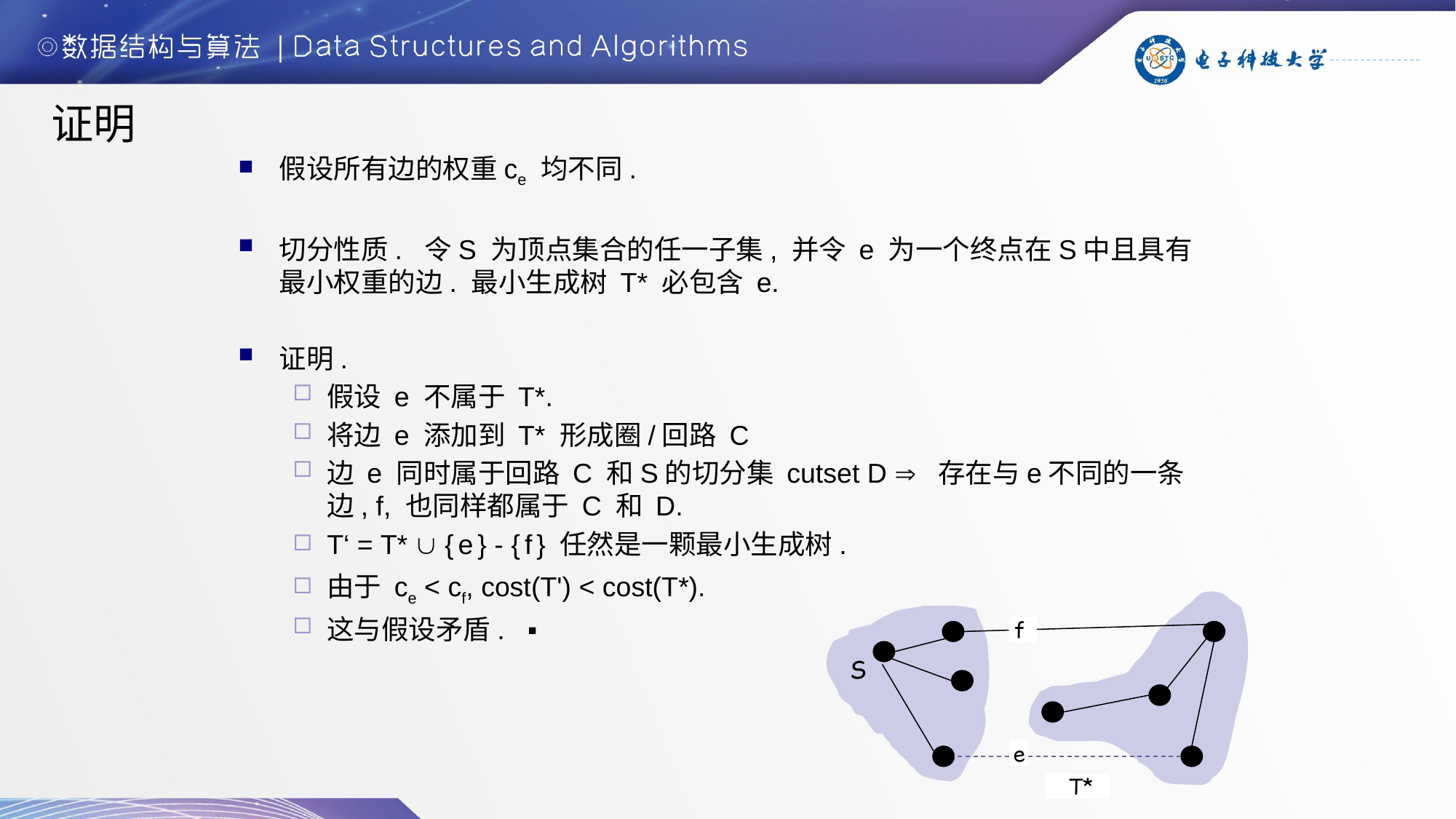

# 证明
假设所有边的权重ce 均不同.

切分性质.  令S 为顶点集合的任一子集, 并令 e 为一个终点在S中且具有最小权重的边. 最小生成树 T* 必包含 e.

证明.
假设 e 不属于 T*.
将边 e 添加到 T* 形成圈/回路 C
边 e 同时属于回路 C 和S的切分集 cutset D ⇒  存在与e不同的一条边, f, 也同样都属于 C 和 D.
T‘ = T* ∪ { e } - { f } 任然是一颗最小生成树.
由于 ce < cf, cost(T') < cost(T*).
这与假设矛盾.   ▪

f

S

e

 T*